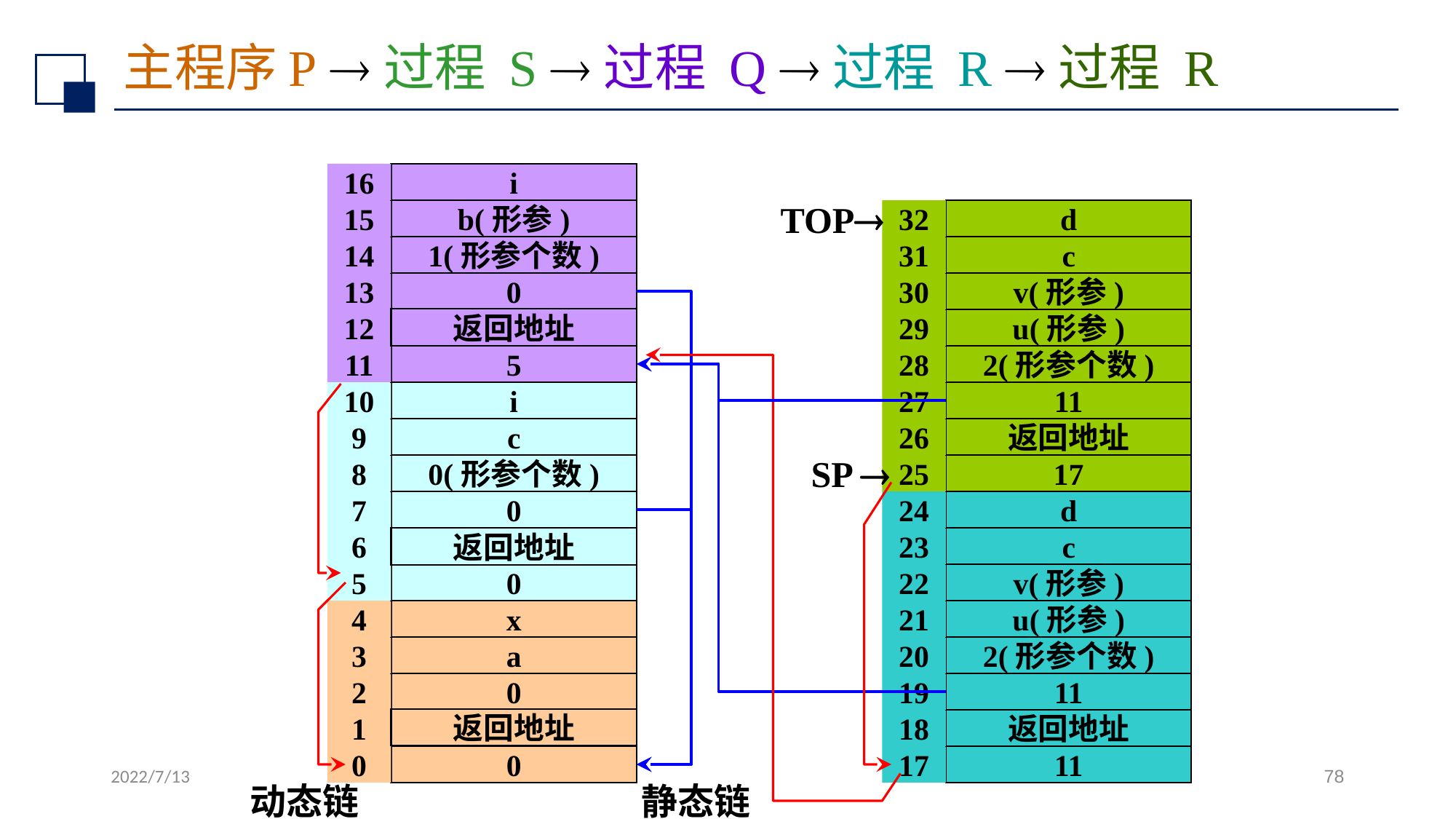

# 主程序P →过程 S →过程 Q →过程 R →过程 R
16
i

15
b(形参)
TOP→
32
d
14
1(形参个数)
31
c
13
0
30
v(形参)

返回地址
12
29
u(形参)
11
5
28
2(形参个数)

10
i
27
11

9
c
26
返回地址
8
0(形参个数)
SP →
25
17

7
0
24
d

6
23
c
返回地址
5
0
22
v(形参)

4
x
21
u(形参)
3
a
20
2(形参个数)
2
0
19
11
返回地址
1
18
返回地址
0
0
17
11
2022/7/13
78
动态链
静态链